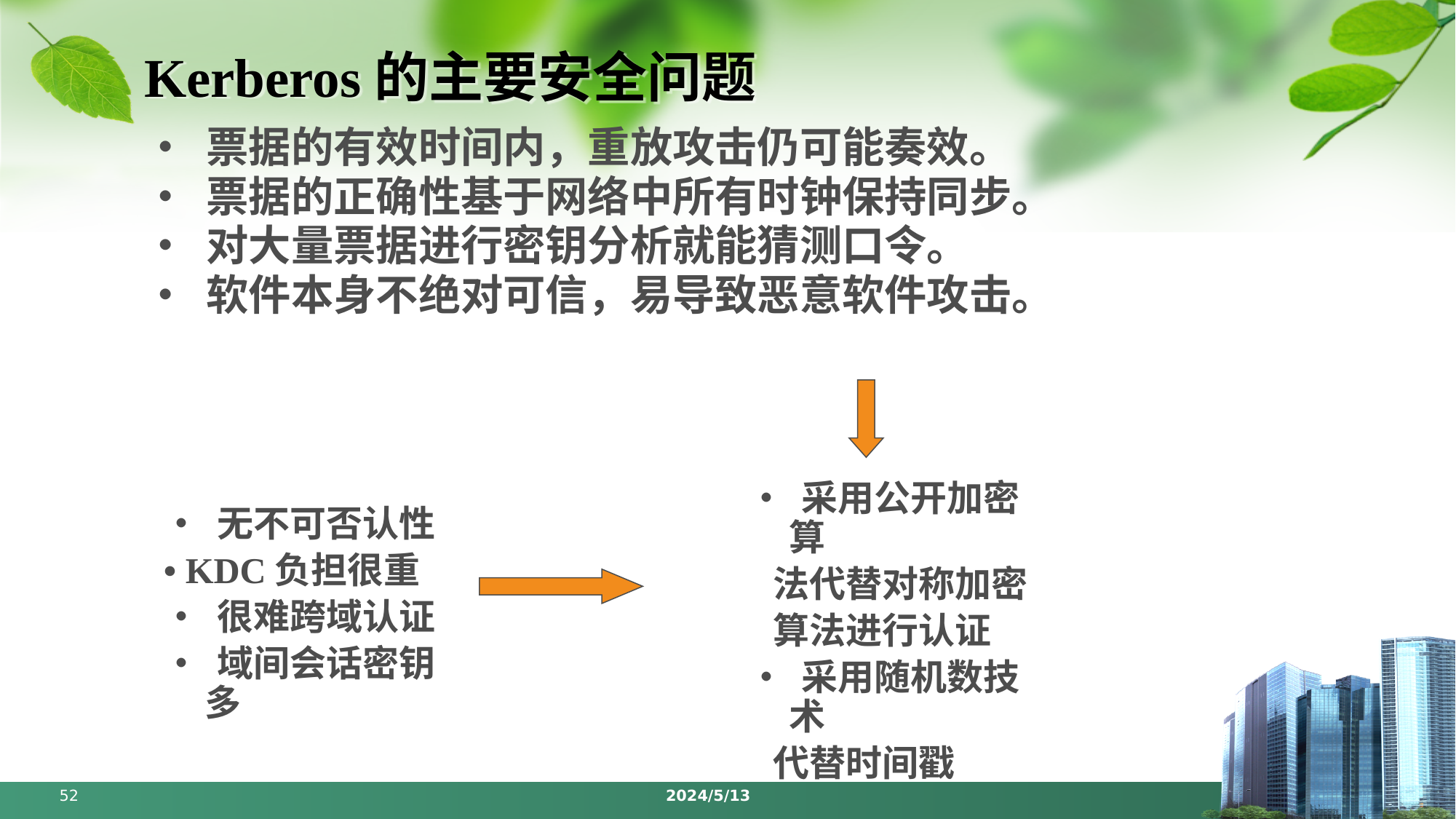

# Kerberos的主要安全问题
• 票据的有效时间内，重放攻击仍可能奏效。
• 票据的正确性基于网络中所有时钟保持同步。
• 对大量票据进行密钥分析就能猜测口令。
• 软件本身不绝对可信，易导致恶意软件攻击。

• 采用公开加密算
  法代替对称加密
  算法进行认证
• 采用随机数技术
  代替时间戳
• 无不可否认性
• KDC负担很重
• 很难跨域认证
• 域间会话密钥多

52
2024/5/13